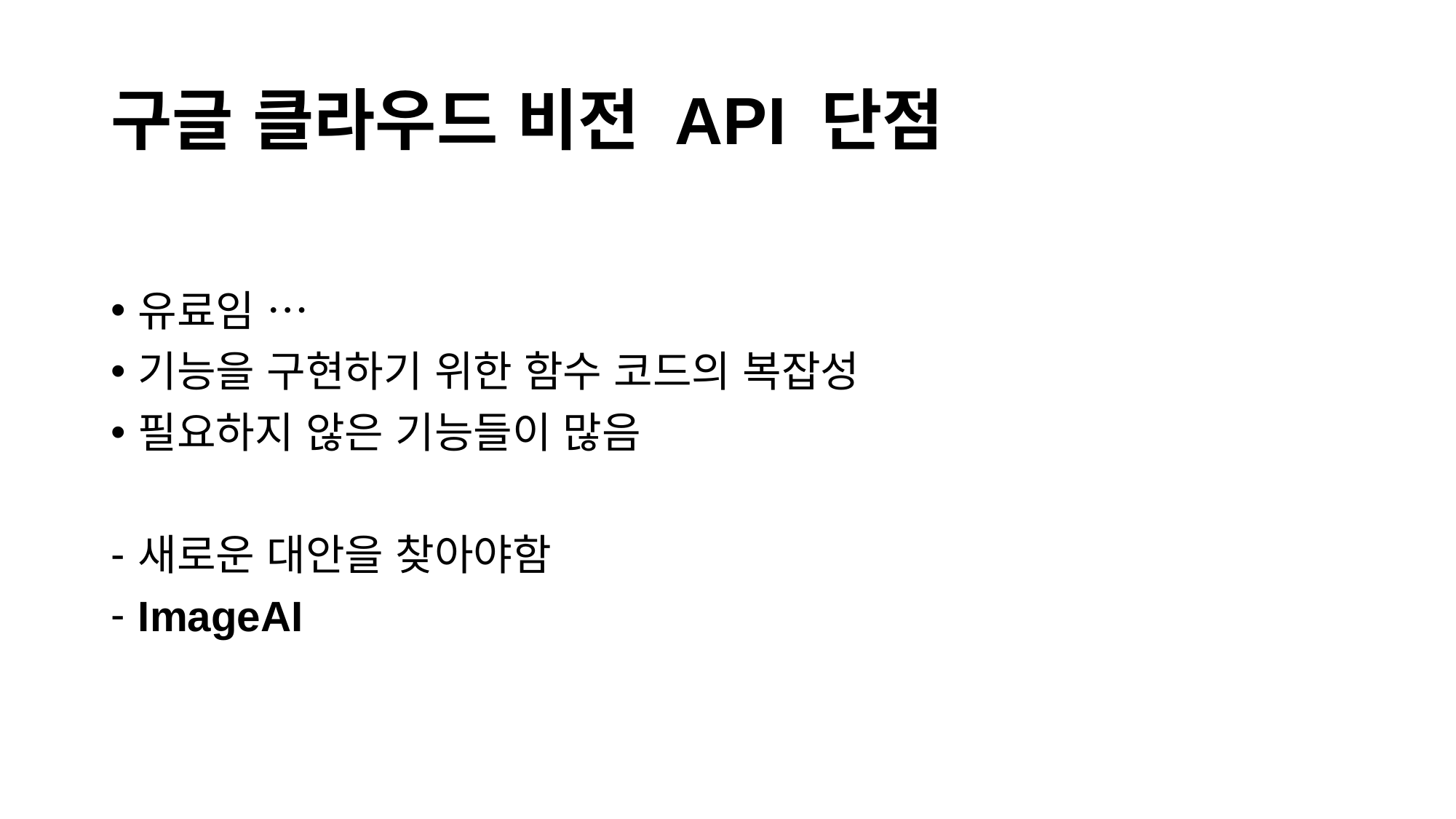

# 구글 클라우드 비전 API 단점

유료임 …
기능을 구현하기 위한 함수 코드의 복잡성
필요하지 않은 기능들이 많음

새로운 대안을 찾아야함
ImageAI